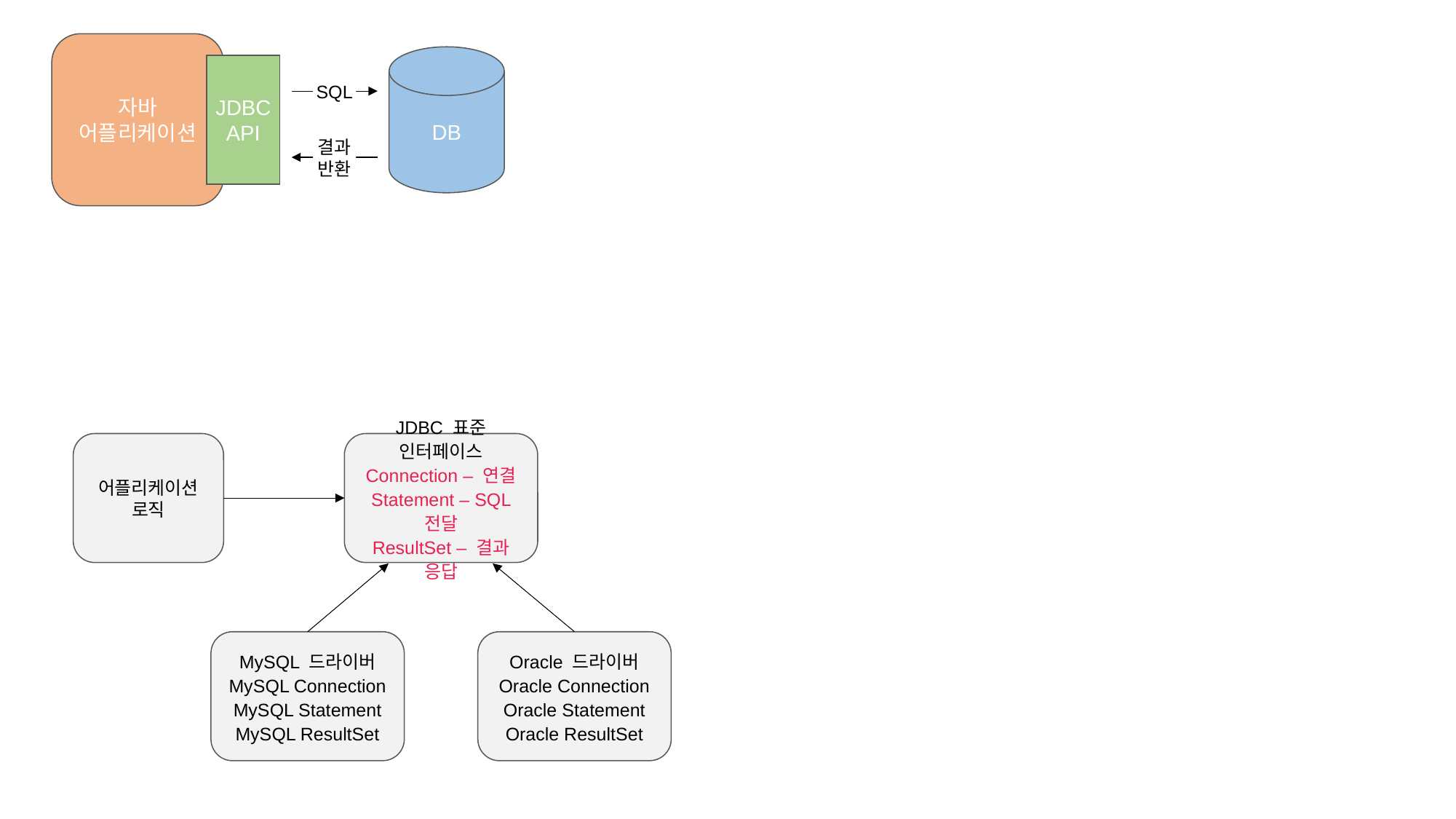

자바
어플리케이션
DB
JDBC
API
SQL
결과
반환
어플리케이션 로직
JDBC 표준 인터페이스
Connection – 연결
Statement – SQL 전달
ResultSet – 결과 응답
MySQL 드라이버
MySQL Connection
MySQL Statement
MySQL ResultSet
Oracle 드라이버
Oracle Connection
Oracle Statement
Oracle ResultSet